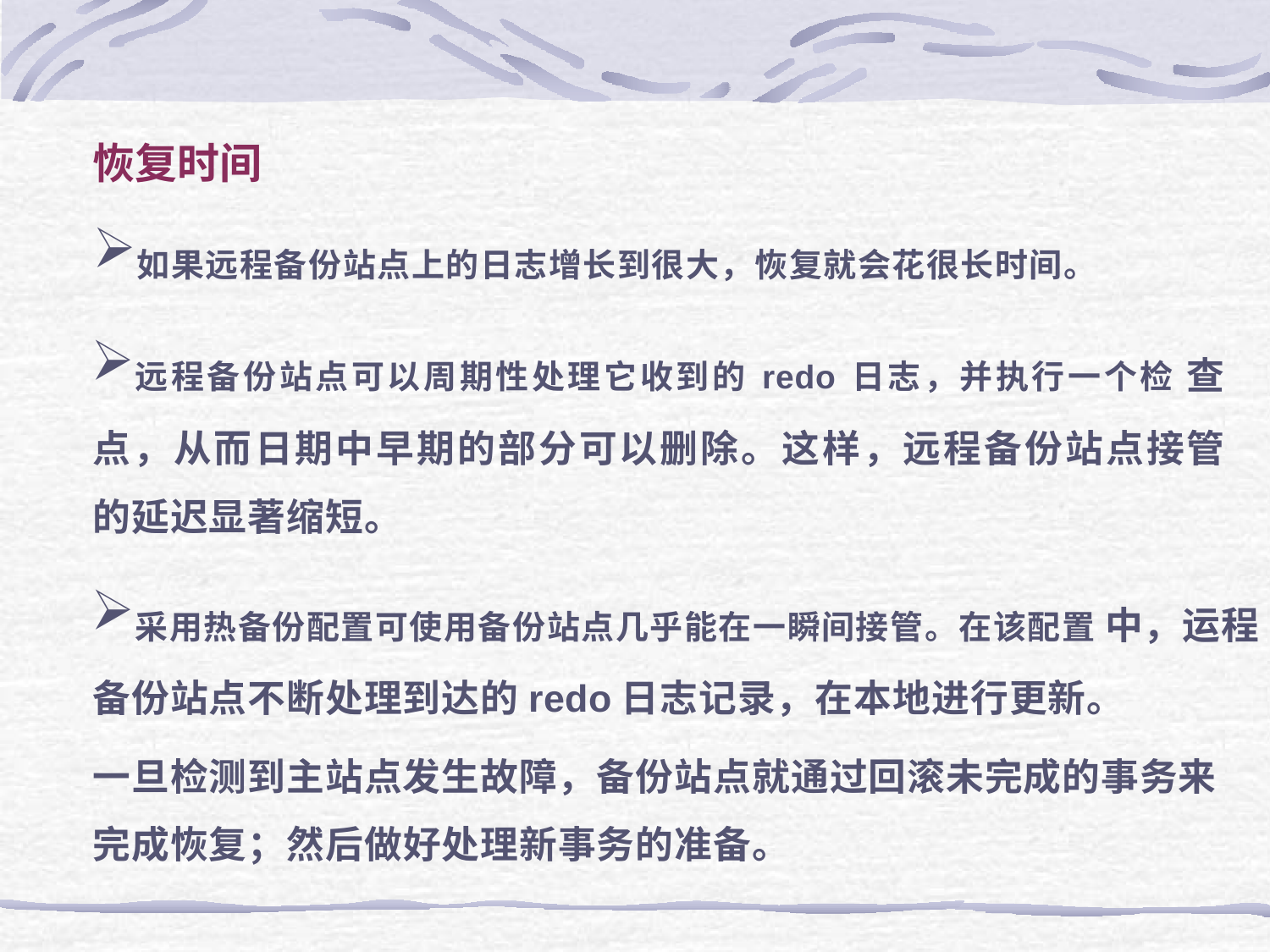

# 恢复时间
如果远程备份站点上的日志增长到很大，恢复就会花很长时间。
远程备份站点可以周期性处理它收到的redo日志，并执行一个检 查点，从而日期中早期的部分可以删除。这样，远程备份站点接管 的延迟显著缩短。
采用热备份配置可使用备份站点几乎能在一瞬间接管。在该配置 中，运程备份站点不断处理到达的redo日志记录，在本地进行更新。
一旦检测到主站点发生故障，备份站点就通过回滚未完成的事务来 完成恢复；然后做好处理新事务的准备。